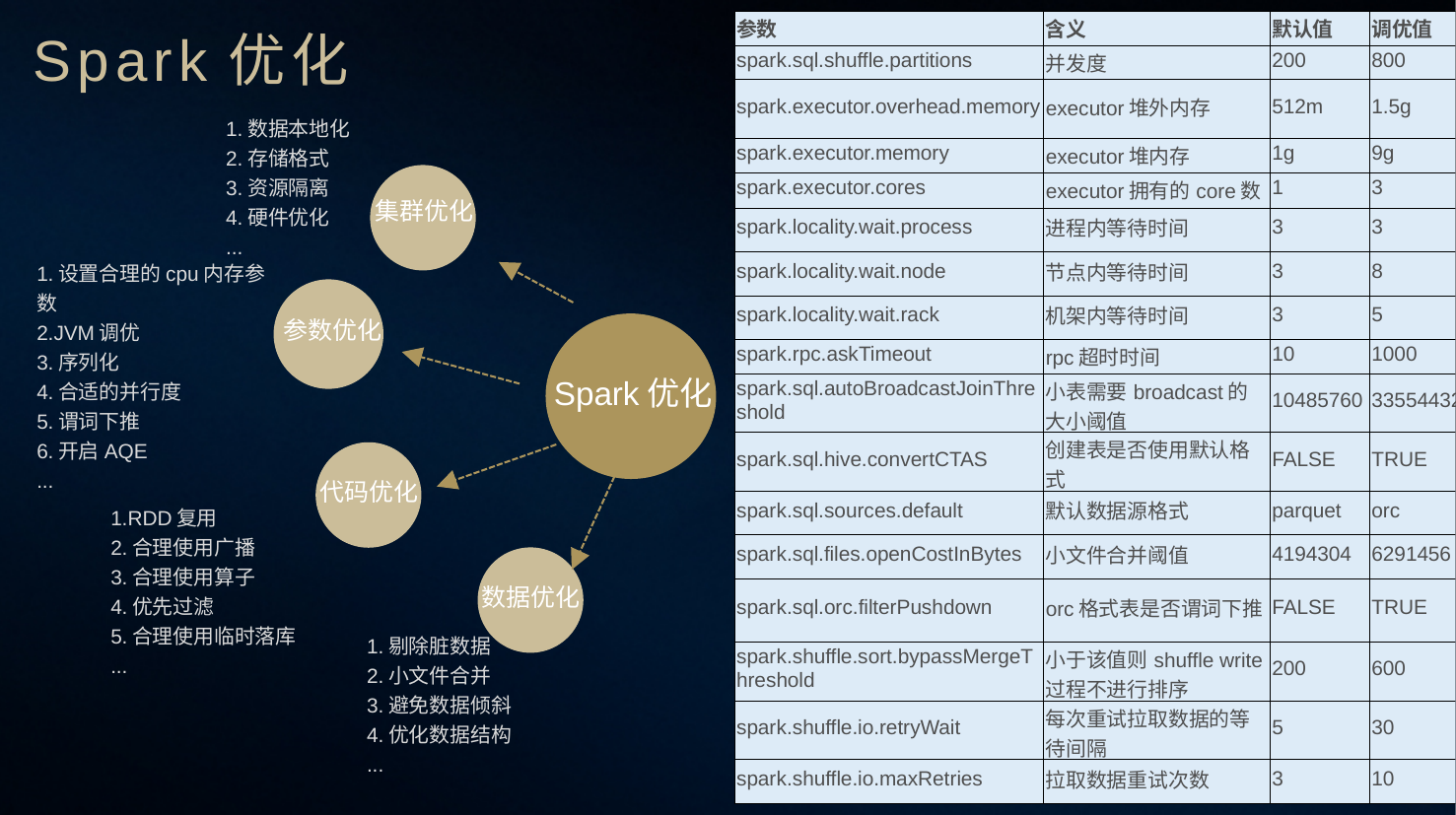

| 参数 | 含义 | 默认值 | 调优值 |
| --- | --- | --- | --- |
| spark.sql.shuffle.partitions | 并发度 | 200 | 800 |
| spark.executor.overhead.memory | executor堆外内存 | 512m | 1.5g |
| spark.executor.memory | executor堆内存 | 1g | 9g |
| spark.executor.cores | executor拥有的core数 | 1 | 3 |
| spark.locality.wait.process | 进程内等待时间 | 3 | 3 |
| spark.locality.wait.node | 节点内等待时间 | 3 | 8 |
| spark.locality.wait.rack | 机架内等待时间 | 3 | 5 |
| spark.rpc.askTimeout | rpc超时时间 | 10 | 1000 |
| spark.sql.autoBroadcastJoinThreshold | 小表需要broadcast的大小阈值 | 10485760 | 33554432 |
| spark.sql.hive.convertCTAS | 创建表是否使用默认格式 | FALSE | TRUE |
| spark.sql.sources.default | 默认数据源格式 | parquet | orc |
| spark.sql.files.openCostInBytes | 小文件合并阈值 | 4194304 | 6291456 |
| spark.sql.orc.filterPushdown | orc格式表是否谓词下推 | FALSE | TRUE |
| spark.shuffle.sort.bypassMergeThreshold | 小于该值则shuffle write过程不进行排序 | 200 | 600 |
| spark.shuffle.io.retryWait | 每次重试拉取数据的等待间隔 | 5 | 30 |
| spark.shuffle.io.maxRetries | 拉取数据重试次数 | 3 | 10 |
Spark优化
1.数据本地化
2.存储格式
3.资源隔离
4.硬件优化
...

集群优化
1.设置合理的cpu内存参数
2.JVM调优
3.序列化
4.合适的并行度
5.谓词下推
6.开启AQE
...

参数优化

Spark优化

代码优化

1.RDD复用
2.合理使用广播
3.合理使用算子
4.优先过滤
5.合理使用临时落库
...

数据优化
1.剔除脏数据
2.小文件合并
3.避免数据倾斜
4.优化数据结构
...